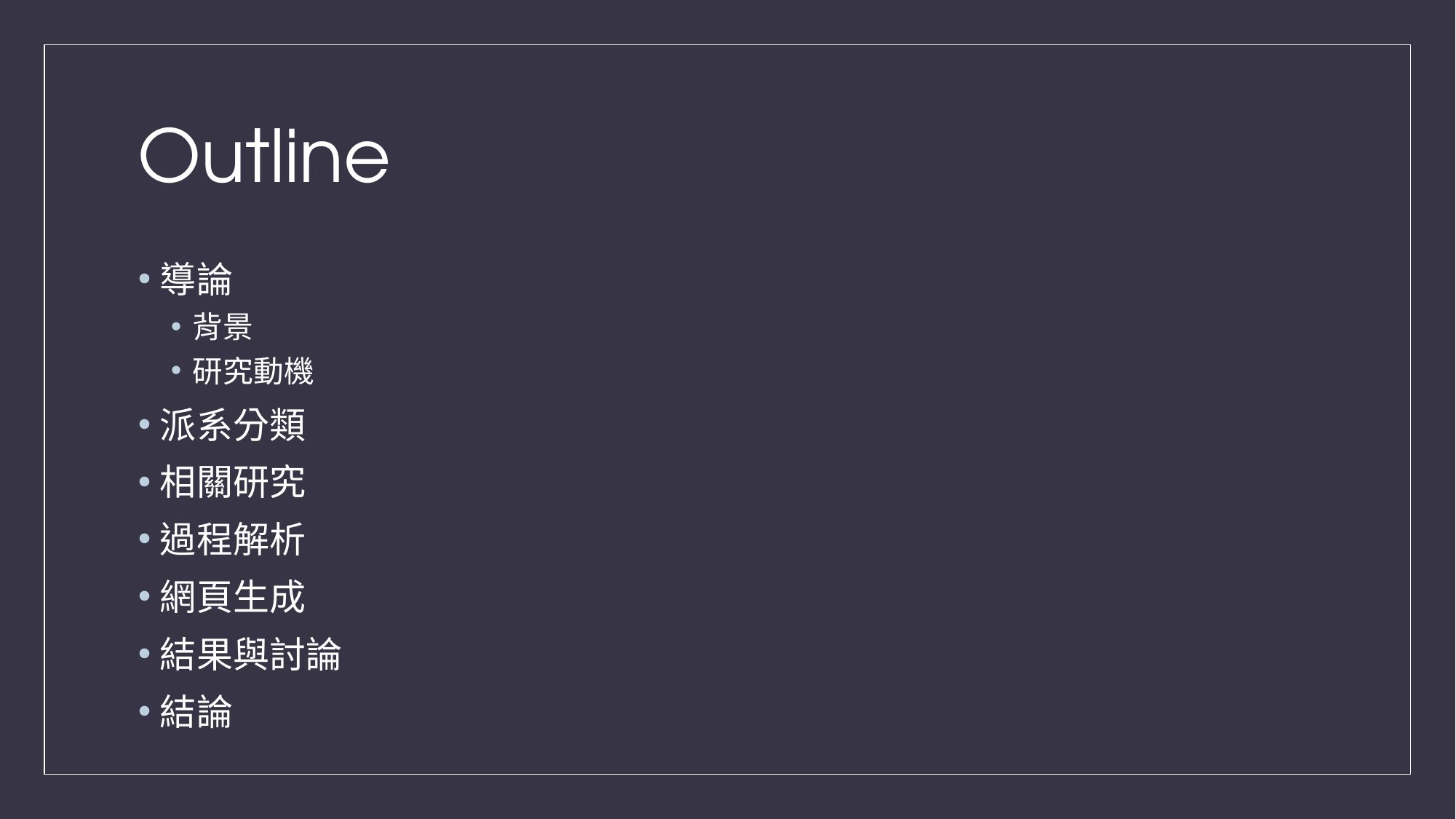

# Outline
導論
背景
研究動機
派系分類
相關研究
過程解析
網頁生成
結果與討論
結論